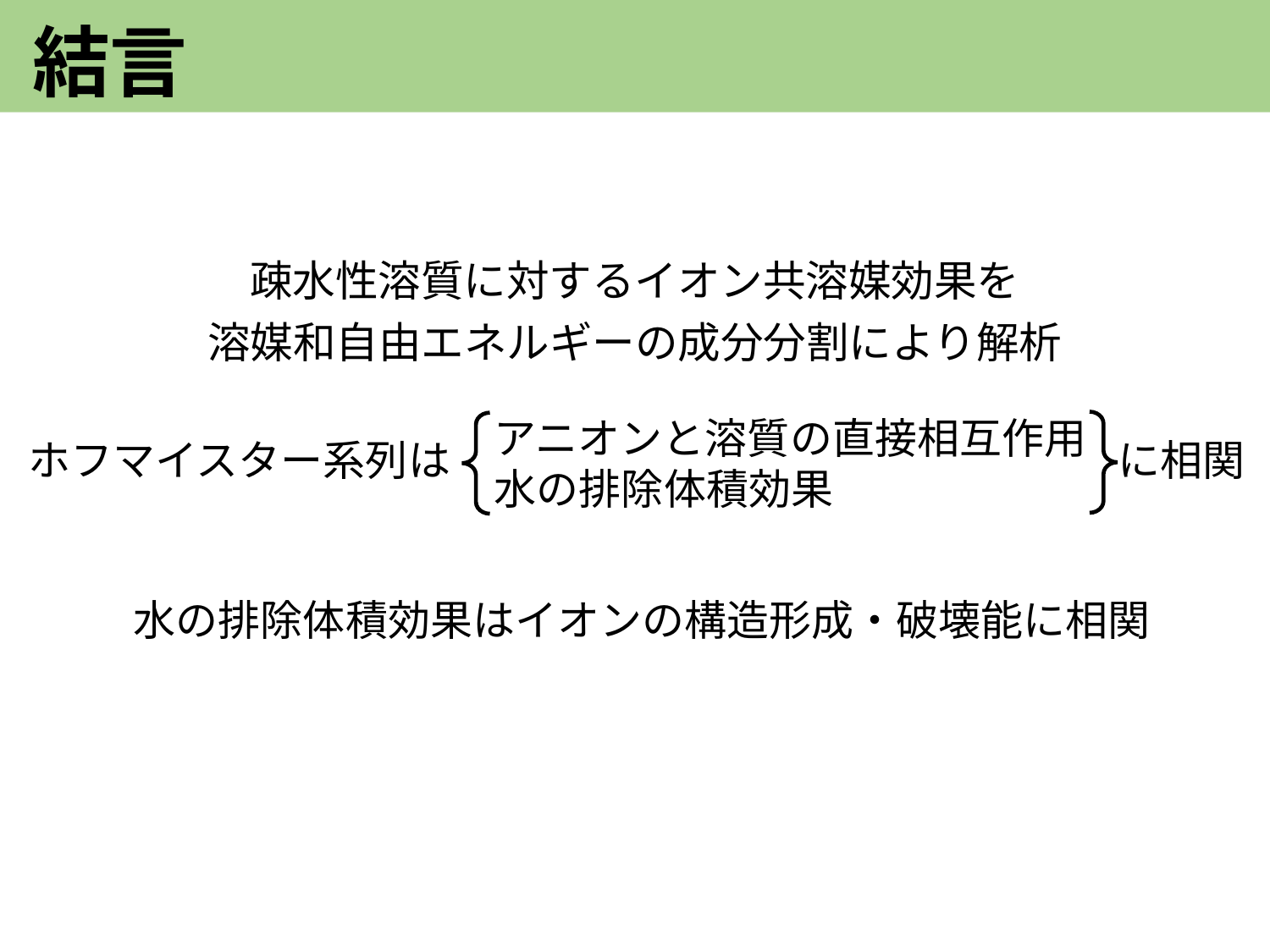

結言
疎水性溶質に対するイオン共溶媒効果を
溶媒和自由エネルギーの成分分割により解析
アニオンと溶質の直接相互作用
水の排除体積効果

ホフマイスター系列は
に相関
水の排除体積効果はイオンの構造形成・破壊能に相関